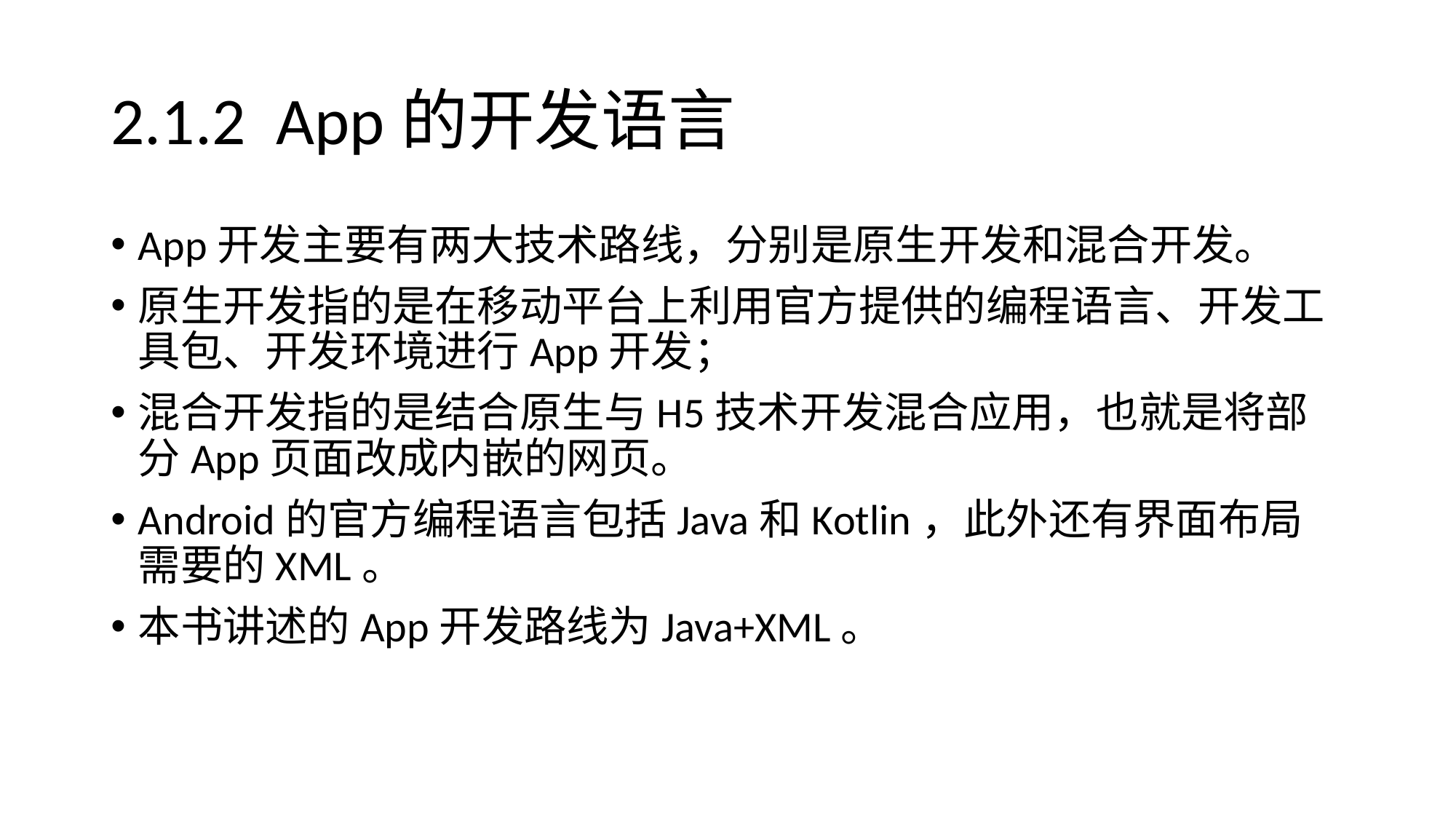

# 2.1.2  App的开发语言
App开发主要有两大技术路线，分别是原生开发和混合开发。
原生开发指的是在移动平台上利用官方提供的编程语言、开发工具包、开发环境进行App开发；
混合开发指的是结合原生与H5技术开发混合应用，也就是将部分App页面改成内嵌的网页。
Android的官方编程语言包括Java和Kotlin，此外还有界面布局需要的XML。
本书讲述的App开发路线为Java+XML。